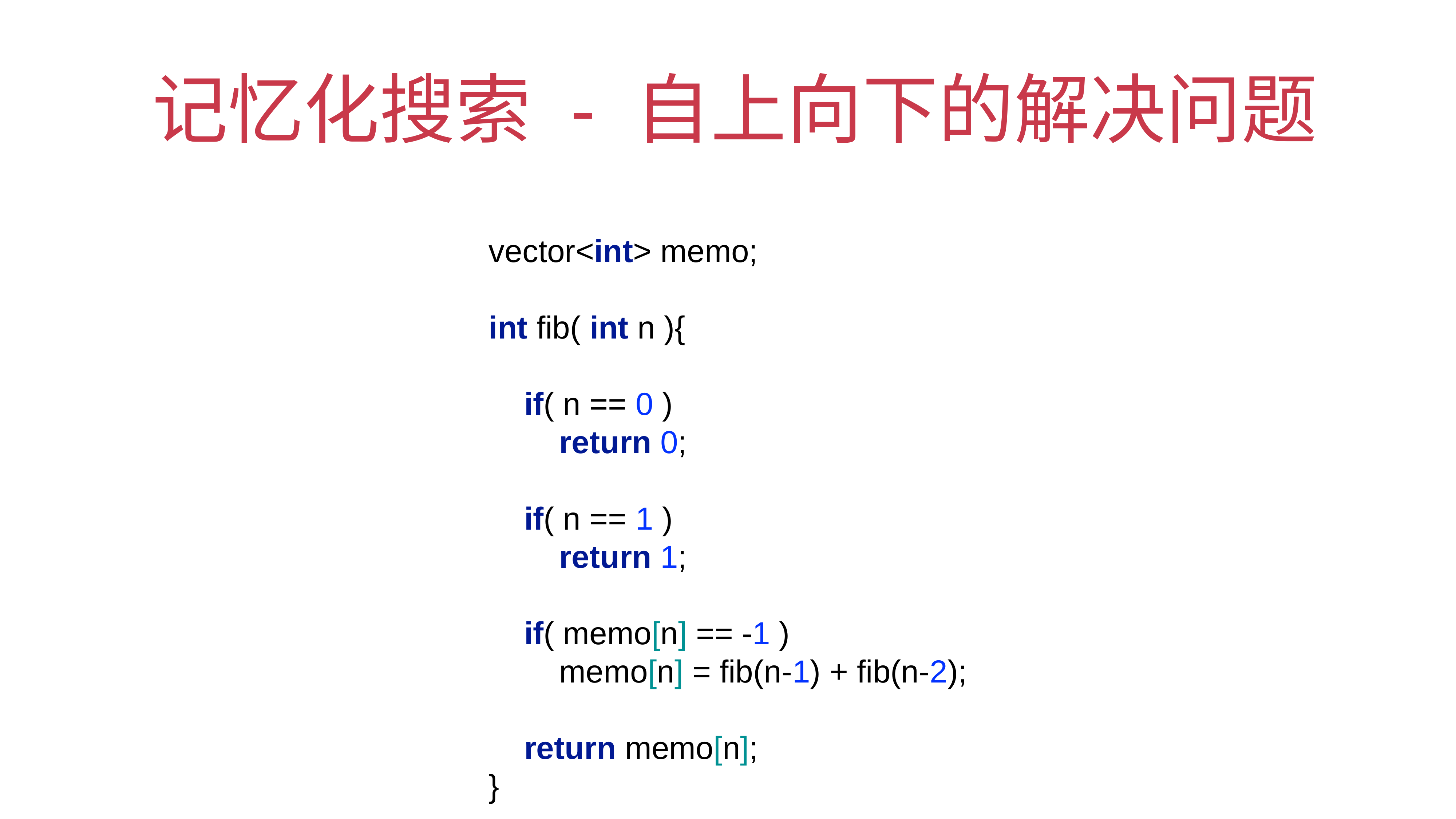

# 记忆化搜索 - 自上向下的解决问题
vector<int> memo;
int fib( int n ){
    if( n == 0 )
        return 0;
    if( n == 1 )
        return 1;
    if( memo[n] == -1 )
        memo[n] = fib(n-1) + fib(n-2);
    return memo[n];
}